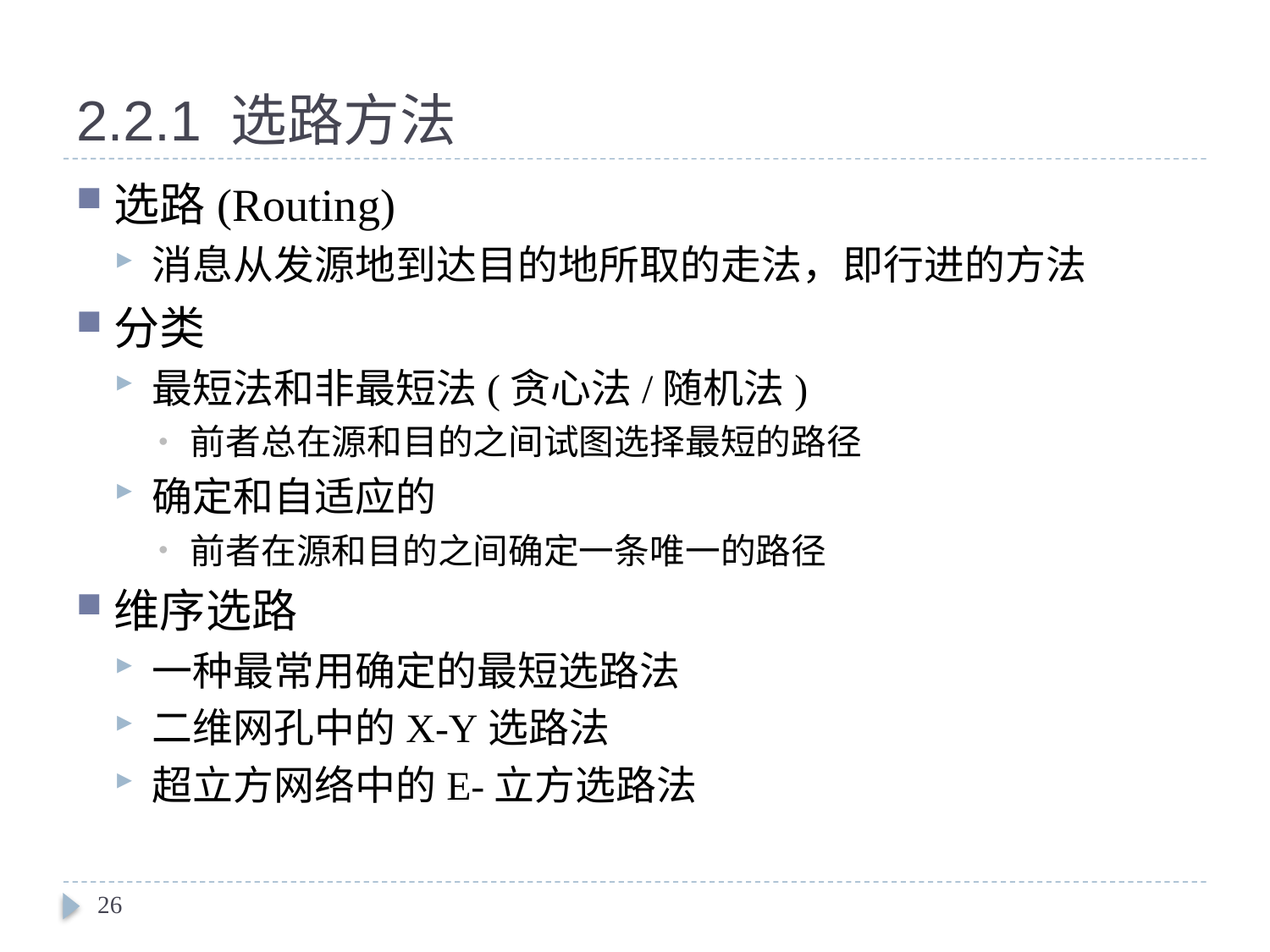

# 2.2.1 选路方法
选路(Routing)
消息从发源地到达目的地所取的走法，即行进的方法
分类
最短法和非最短法(贪心法/随机法)
前者总在源和目的之间试图选择最短的路径
确定和自适应的
前者在源和目的之间确定一条唯一的路径
维序选路
一种最常用确定的最短选路法
二维网孔中的X-Y选路法
超立方网络中的E-立方选路法
26